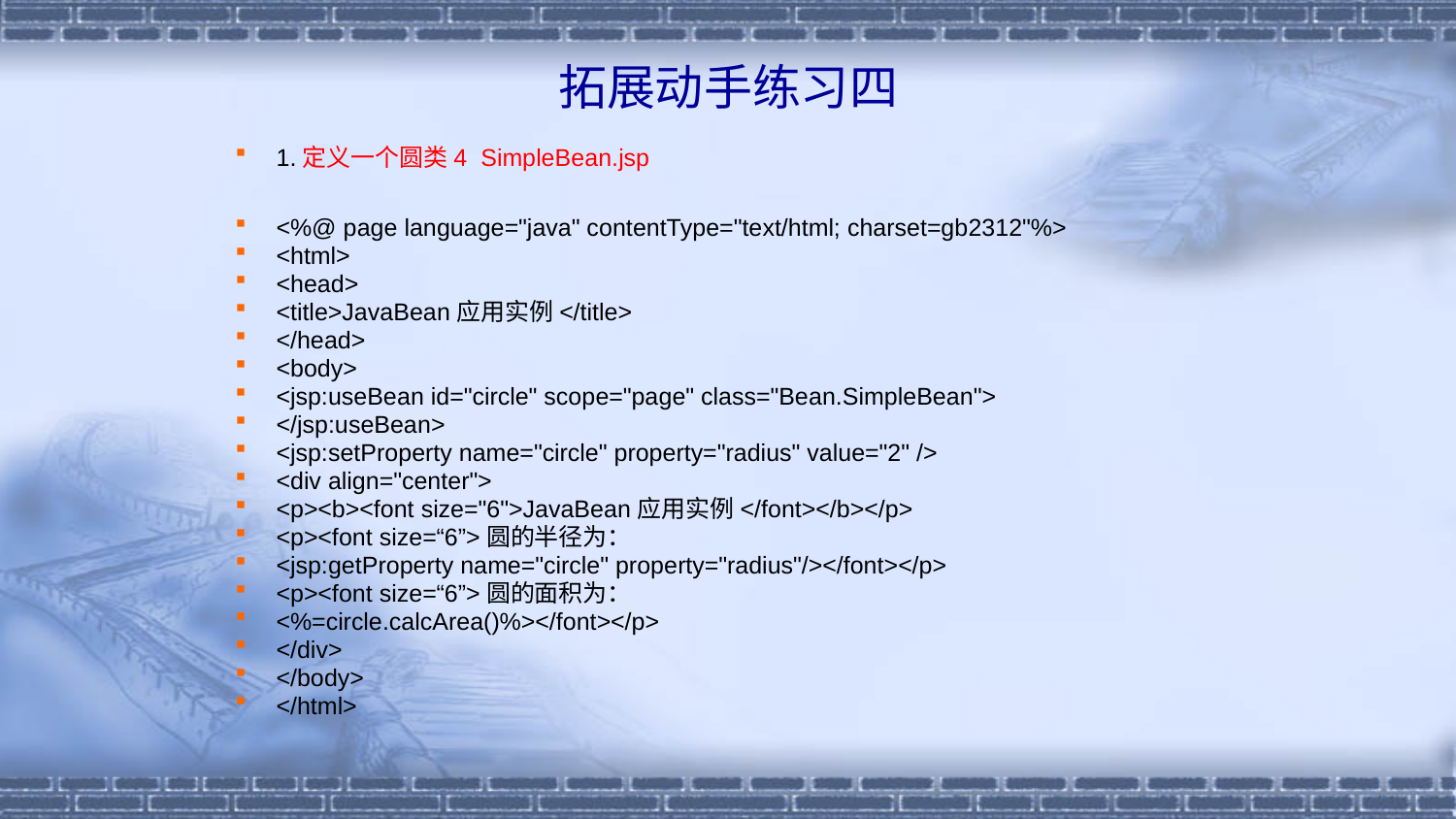

# 拓展动手练习四
1.定义一个圆类4  SimpleBean.jsp

<%@ page language="java" contentType="text/html; charset=gb2312"%>
<html>
<head>
<title>JavaBean应用实例</title>
</head>
<body>
<jsp:useBean id="circle" scope="page" class="Bean.SimpleBean">
</jsp:useBean>
<jsp:setProperty name="circle" property="radius" value="2" />
<div align="center">
<p><b><font size="6">JavaBean应用实例</font></b></p>
<p><font size=“6”>圆的半径为：
<jsp:getProperty name="circle" property="radius"/></font></p>
<p><font size=“6”>圆的面积为：
<%=circle.calcArea()%></font></p>
</div>
</body>
</html>